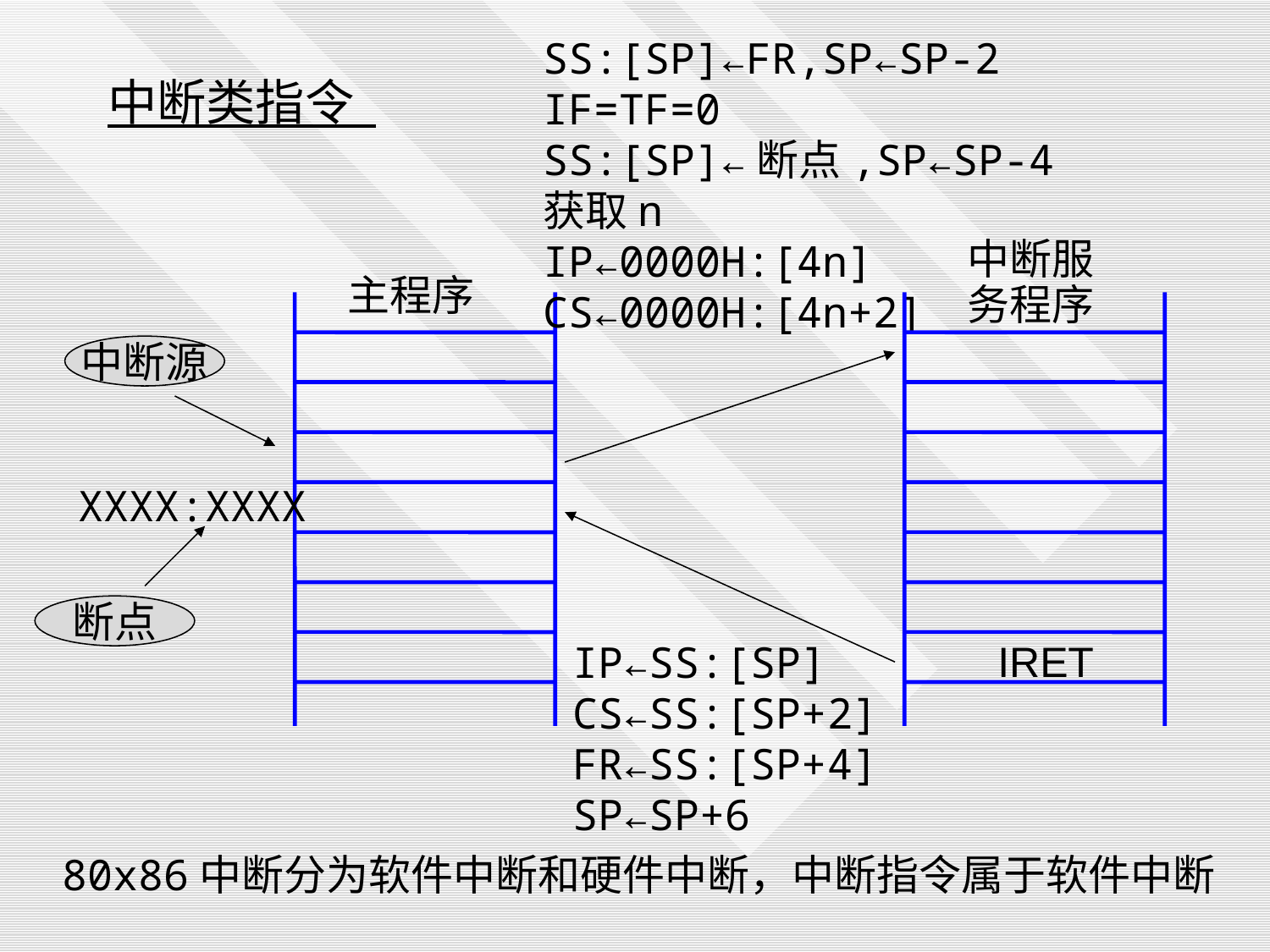

SS:[SP]←FR,SP←SP-2
IF=TF=0
SS:[SP]←断点,SP←SP-4
获取n
IP←0000H:[4n]
CS←0000H:[4n+2]
中断类指令
中断服务程序
主程序

中断源

XXXX:XXXX

断点
IRET
IP←SS:[SP]
CS←SS:[SP+2]
FR←SS:[SP+4]
SP←SP+6

80x86中断分为软件中断和硬件中断，中断指令属于软件中断